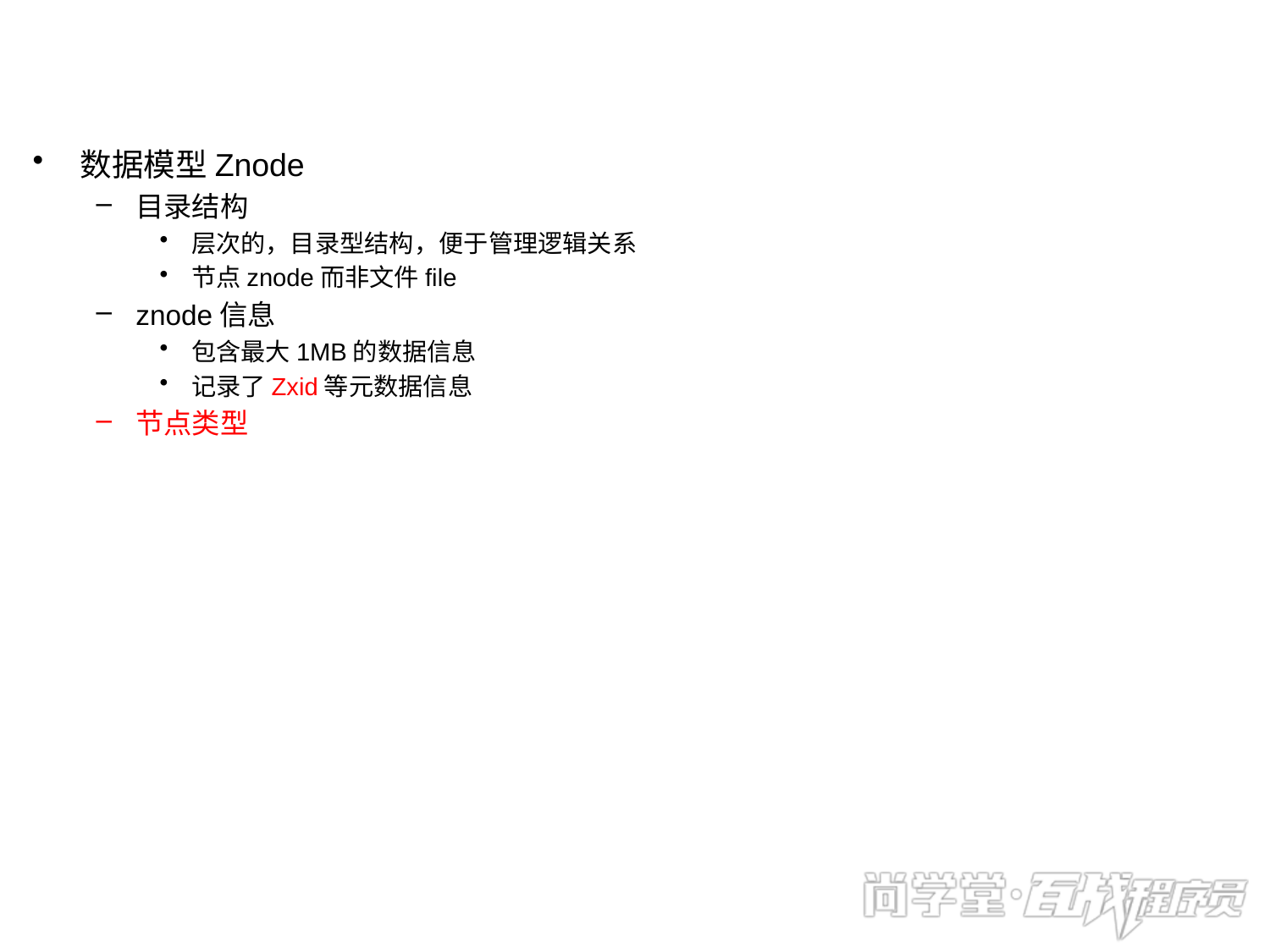

数据模型Znode
目录结构
层次的，目录型结构，便于管理逻辑关系
节点znode而非文件file
znode信息
包含最大1MB的数据信息
记录了Zxid等元数据信息
节点类型